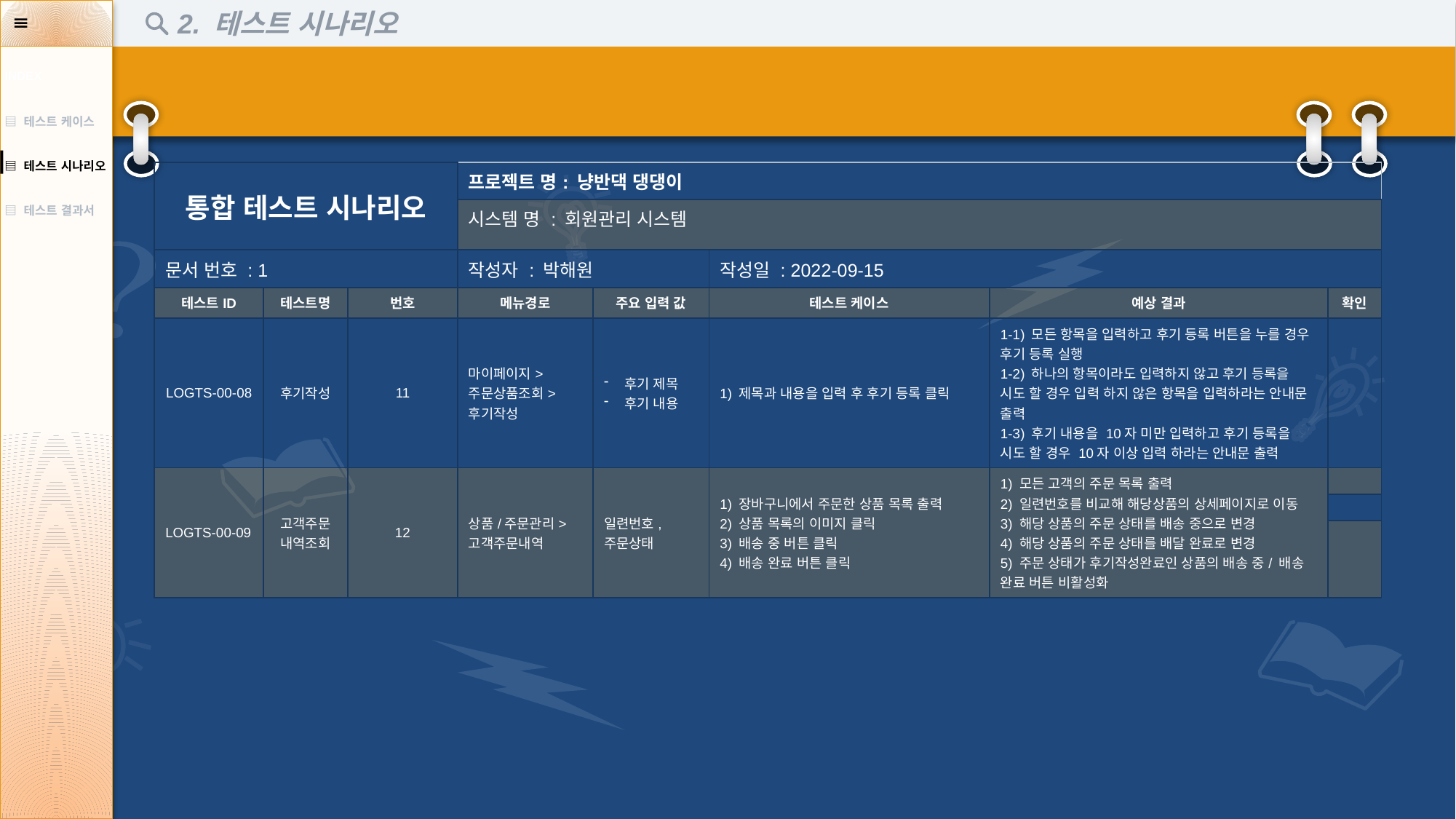

2. 테스트 시나리오

| INDEX |
| --- |
| ▤ 테스트 케이스 |
| ▤ 테스트 시나리오 |
| ▤ 테스트 결과서 |

| 통합 테스트 시나리오 |  |  | 프로젝트 명: 냥반댁 댕댕이 |  |  |  |  |
| --- | --- | --- | --- | --- | --- | --- | --- |
|  |  |  | 시스템 명 : 회원관리 시스템 |  |  |  |  |
| 문서 번호 : 1 |  |  | 작성자 : 박해원 |  | 작성일 : 2022-09-15 |  |  |
| 테스트ID | 테스트명 | 번호 | 메뉴경로 | 주요 입력 값 | 테스트 케이스 | 예상 결과 | 확인 |
| LOGTS-00-08 | 후기작성 | 11 | 마이페이지> 주문상품조회> 후기작성 | 후기 제목 후기 내용 | 1) 제목과 내용을 입력 후 후기 등록 클릭 | 1-1) 모든 항목을 입력하고 후기 등록 버튼을 누를 경우 후기 등록 실행 1-2) 하나의 항목이라도 입력하지 않고 후기 등록을 시도 할 경우 입력 하지 않은 항목을 입력하라는 안내문 출력 1-3) 후기 내용을 10자 미만 입력하고 후기 등록을 시도 할 경우 10자 이상 입력 하라는 안내문 출력 |  |
| LOGTS-00-09 | 고객주문내역조회 | 12 | 상품/주문관리> 고객주문내역 | 일련번호, 주문상태 | 1) 장바구니에서 주문한 상품 목록 출력 2) 상품 목록의 이미지 클릭 3) 배송 중 버튼 클릭 4) 배송 완료 버튼 클릭 | 1) 모든 고객의 주문 목록 출력 2) 일련번호를 비교해 해당상품의 상세페이지로 이동 3) 해당 상품의 주문 상태를 배송 중으로 변경 4) 해당 상품의 주문 상태를 배달 완료로 변경 5) 주문 상태가 후기작성완료인 상품의 배송 중/ 배송 완료 버튼 비활성화 |  |
|  |  |  |  |  |  |  |  |
|  |  |  |  |  |  |  |  |